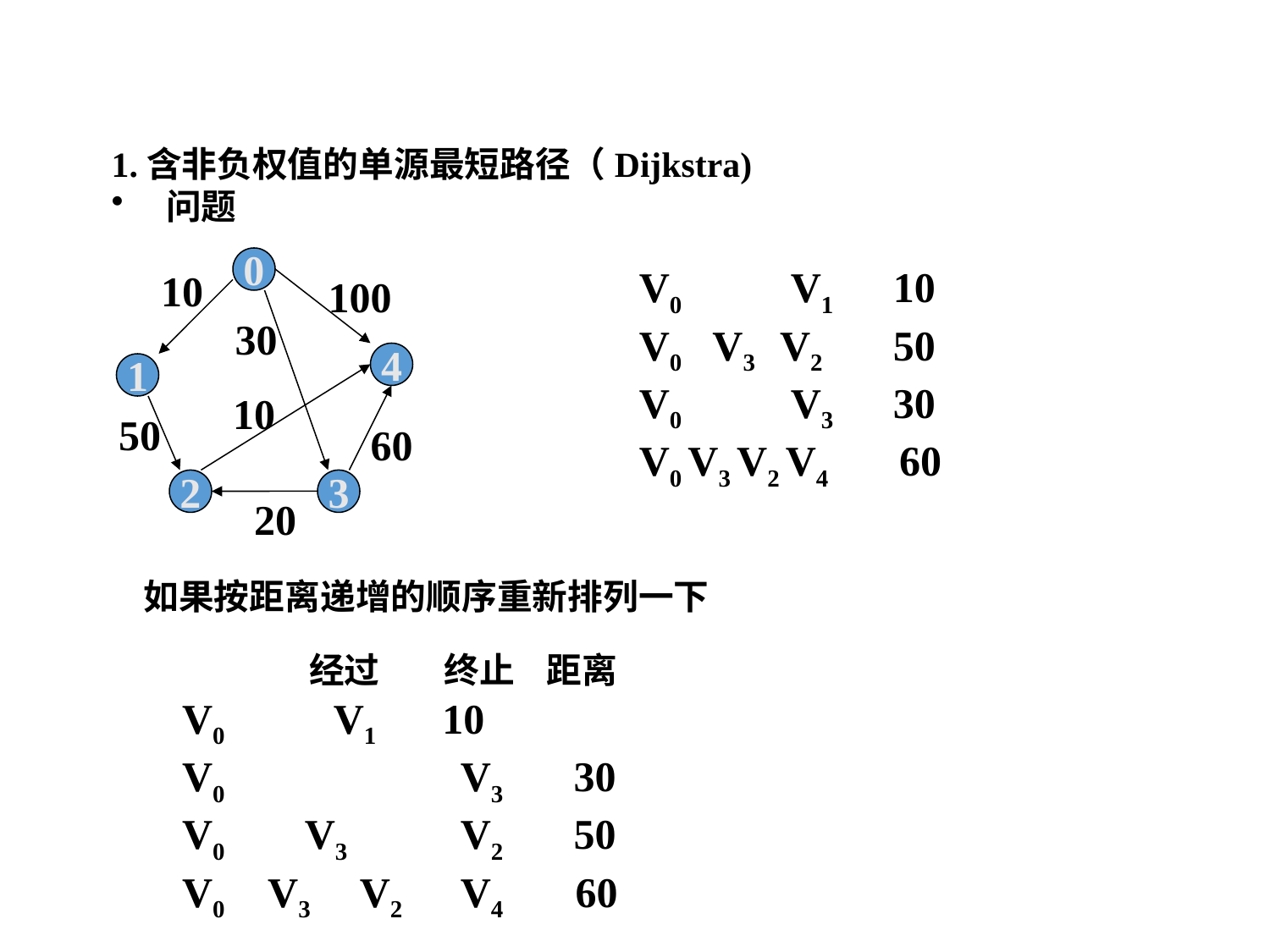

1.含非负权值的单源最短路径（Dijkstra)
  问题
0
10
100

30
4
1

10

50
60
2
3
20

V0	    V1	10
V0     V3    V2	50
V0	    V3	30
V0 V3 V2 V4	 60
如果按距离递增的顺序重新排列一下
	经过	 终止    距离
V0             	    V1	 10
V0	 	    V3	 30
V0             V3   	    V2	 50
V0       V3        V2 	    V4	  60